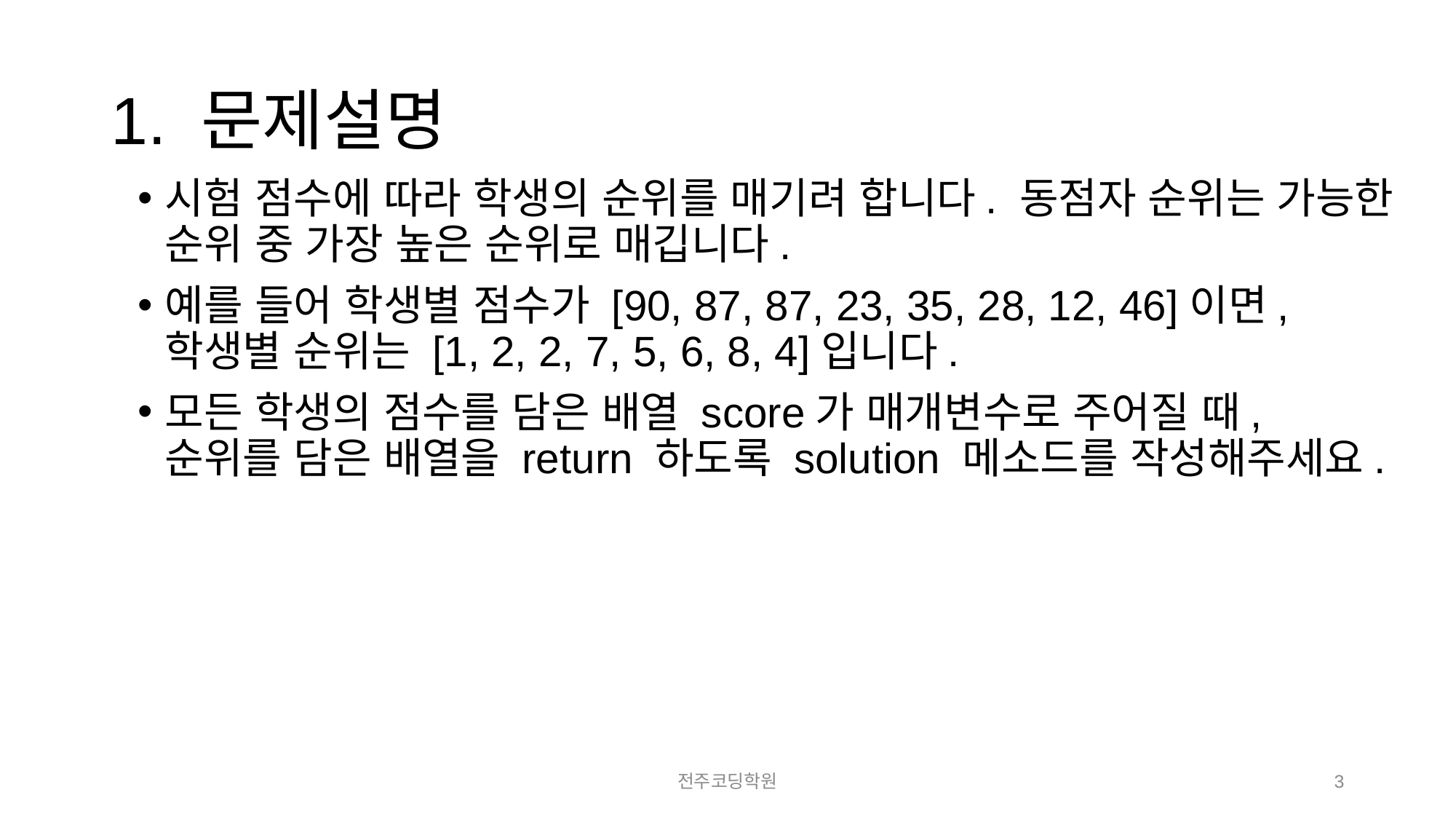

# 1. 문제설명
시험 점수에 따라 학생의 순위를 매기려 합니다. 동점자 순위는 가능한 순위 중 가장 높은 순위로 매깁니다.
예를 들어 학생별 점수가 [90, 87, 87, 23, 35, 28, 12, 46]이면, 학생별 순위는 [1, 2, 2, 7, 5, 6, 8, 4]입니다.
모든 학생의 점수를 담은 배열 score가 매개변수로 주어질 때, 순위를 담은 배열을 return 하도록 solution 메소드를 작성해주세요.
전주코딩학원
3